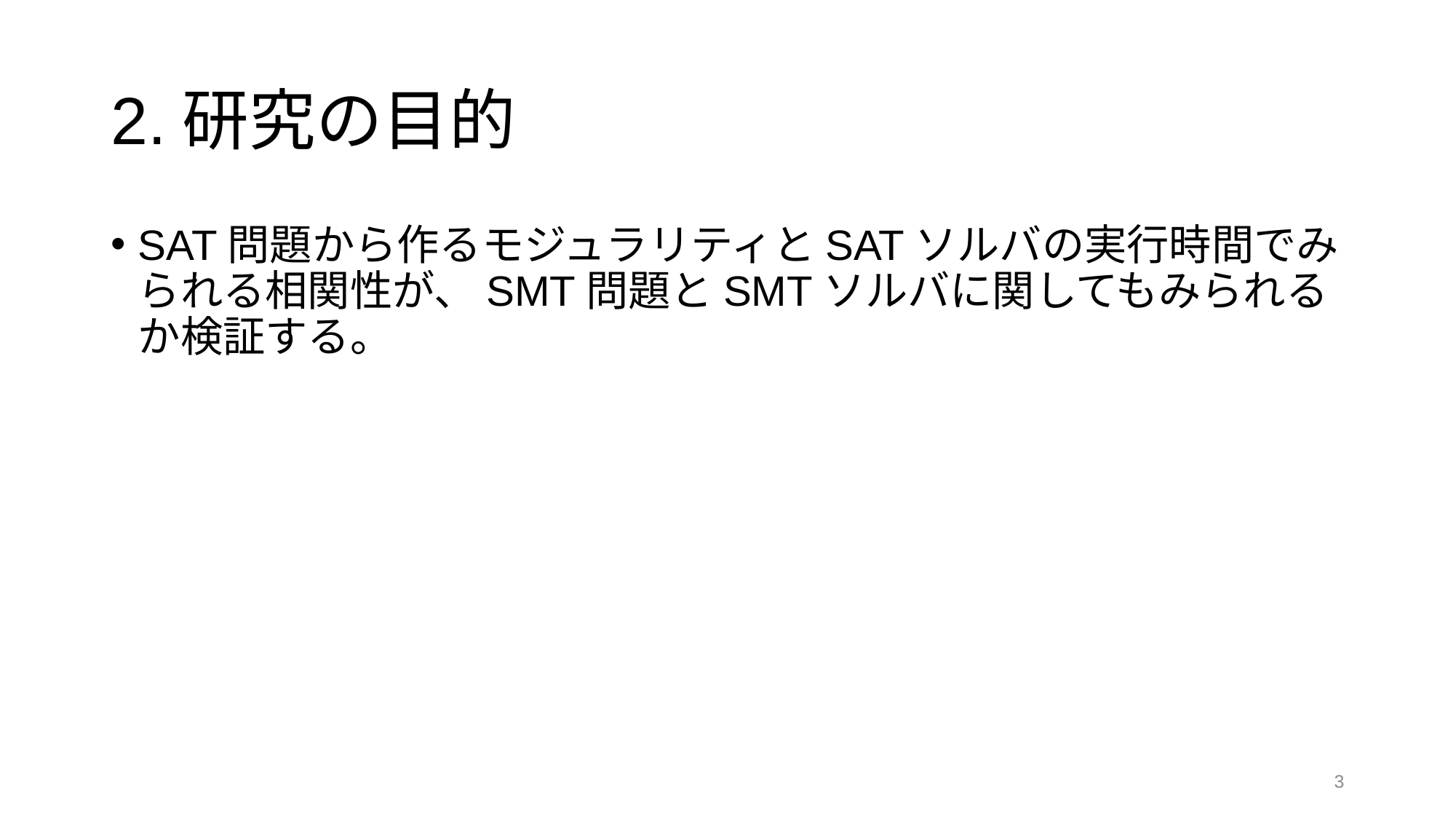

# 2.研究の目的
SAT問題から作るモジュラリティとSATソルバの実行時間でみられる相関性が、SMT問題とSMTソルバに関してもみられるか検証する。
3